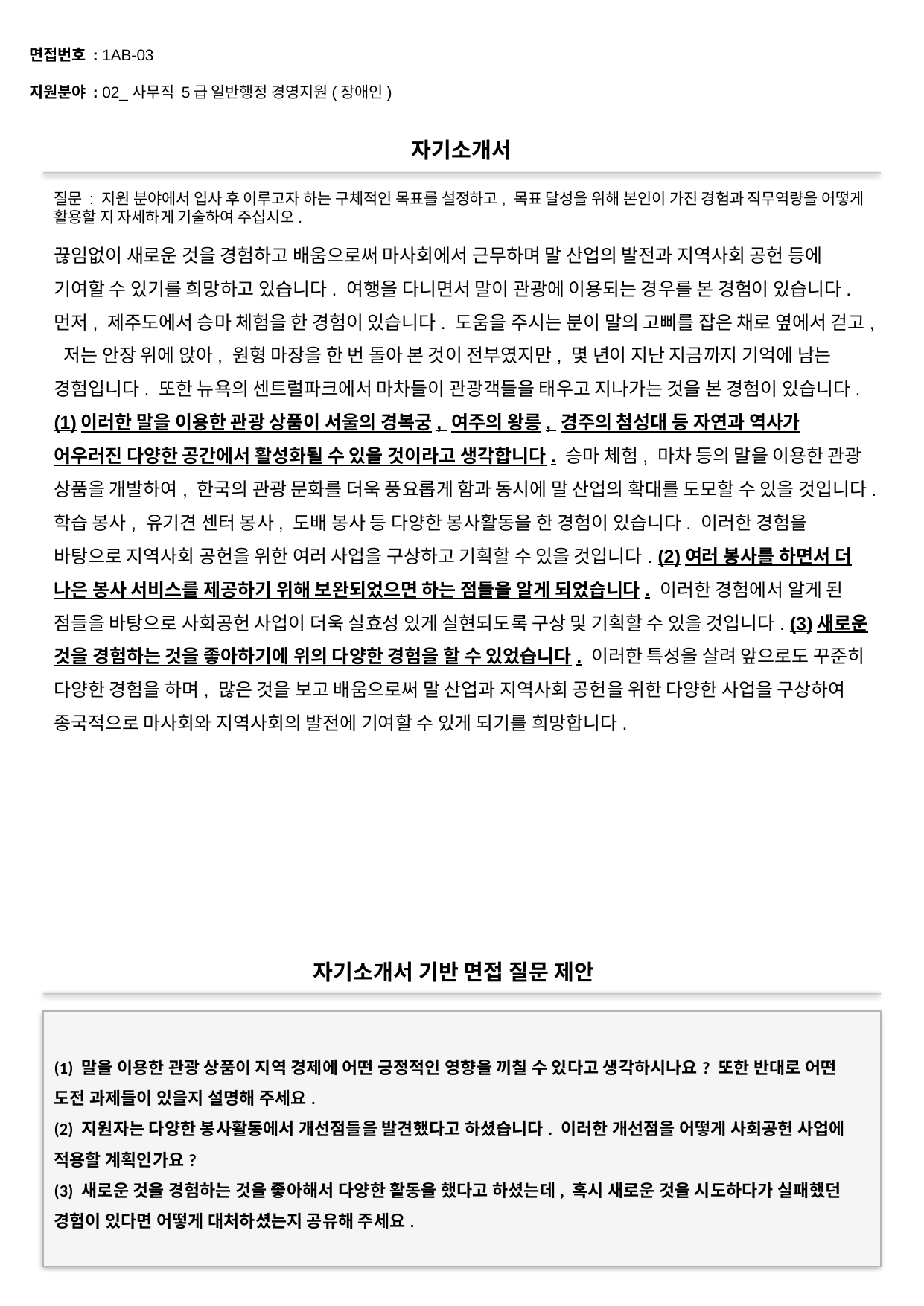

면접번호 : 1AB-03

지원분야 : 02_사무직 5급 일반행정 경영지원(장애인)
#

자기소개서

질문 : 지원 분야에서 입사 후 이루고자 하는 구체적인 목표를 설정하고, 목표 달성을 위해 본인이 가진 경험과 직무역량을 어떻게 활용할 지 자세하게 기술하여 주십시오.

끊임없이 새로운 것을 경험하고 배움으로써 마사회에서 근무하며 말 산업의 발전과 지역사회 공헌 등에 기여할 수 있기를 희망하고 있습니다. 여행을 다니면서 말이 관광에 이용되는 경우를 본 경험이 있습니다. 먼저, 제주도에서 승마 체험을 한 경험이 있습니다. 도움을 주시는 분이 말의 고삐를 잡은 채로 옆에서 걷고, 저는 안장 위에 앉아, 원형 마장을 한 번 돌아 본 것이 전부였지만, 몇 년이 지난 지금까지 기억에 남는 경험입니다. 또한 뉴욕의 센트럴파크에서 마차들이 관광객들을 태우고 지나가는 것을 본 경험이 있습니다. (1)이러한 말을 이용한 관광 상품이 서울의 경복궁, 여주의 왕릉, 경주의 첨성대 등 자연과 역사가 어우러진 다양한 공간에서 활성화될 수 있을 것이라고 생각합니다. 승마 체험, 마차 등의 말을 이용한 관광 상품을 개발하여, 한국의 관광 문화를 더욱 풍요롭게 함과 동시에 말 산업의 확대를 도모할 수 있을 것입니다.학습 봉사, 유기견 센터 봉사, 도배 봉사 등 다양한 봉사활동을 한 경험이 있습니다. 이러한 경험을 바탕으로 지역사회 공헌을 위한 여러 사업을 구상하고 기획할 수 있을 것입니다. (2)여러 봉사를 하면서 더 나은 봉사 서비스를 제공하기 위해 보완되었으면 하는 점들을 알게 되었습니다. 이러한 경험에서 알게 된 점들을 바탕으로 사회공헌 사업이 더욱 실효성 있게 실현되도록 구상 및 기획할 수 있을 것입니다. (3)새로운 것을 경험하는 것을 좋아하기에 위의 다양한 경험을 할 수 있었습니다. 이러한 특성을 살려 앞으로도 꾸준히 다양한 경험을 하며, 많은 것을 보고 배움으로써 말 산업과 지역사회 공헌을 위한 다양한 사업을 구상하여 종국적으로 마사회와 지역사회의 발전에 기여할 수 있게 되기를 희망합니다.

자기소개서 기반 면접 질문 제안

(1) 말을 이용한 관광 상품이 지역 경제에 어떤 긍정적인 영향을 끼칠 수 있다고 생각하시나요? 또한 반대로 어떤 도전 과제들이 있을지 설명해 주세요.
(2) 지원자는 다양한 봉사활동에서 개선점들을 발견했다고 하셨습니다. 이러한 개선점을 어떻게 사회공헌 사업에 적용할 계획인가요?
(3) 새로운 것을 경험하는 것을 좋아해서 다양한 활동을 했다고 하셨는데, 혹시 새로운 것을 시도하다가 실패했던 경험이 있다면 어떻게 대처하셨는지 공유해 주세요.